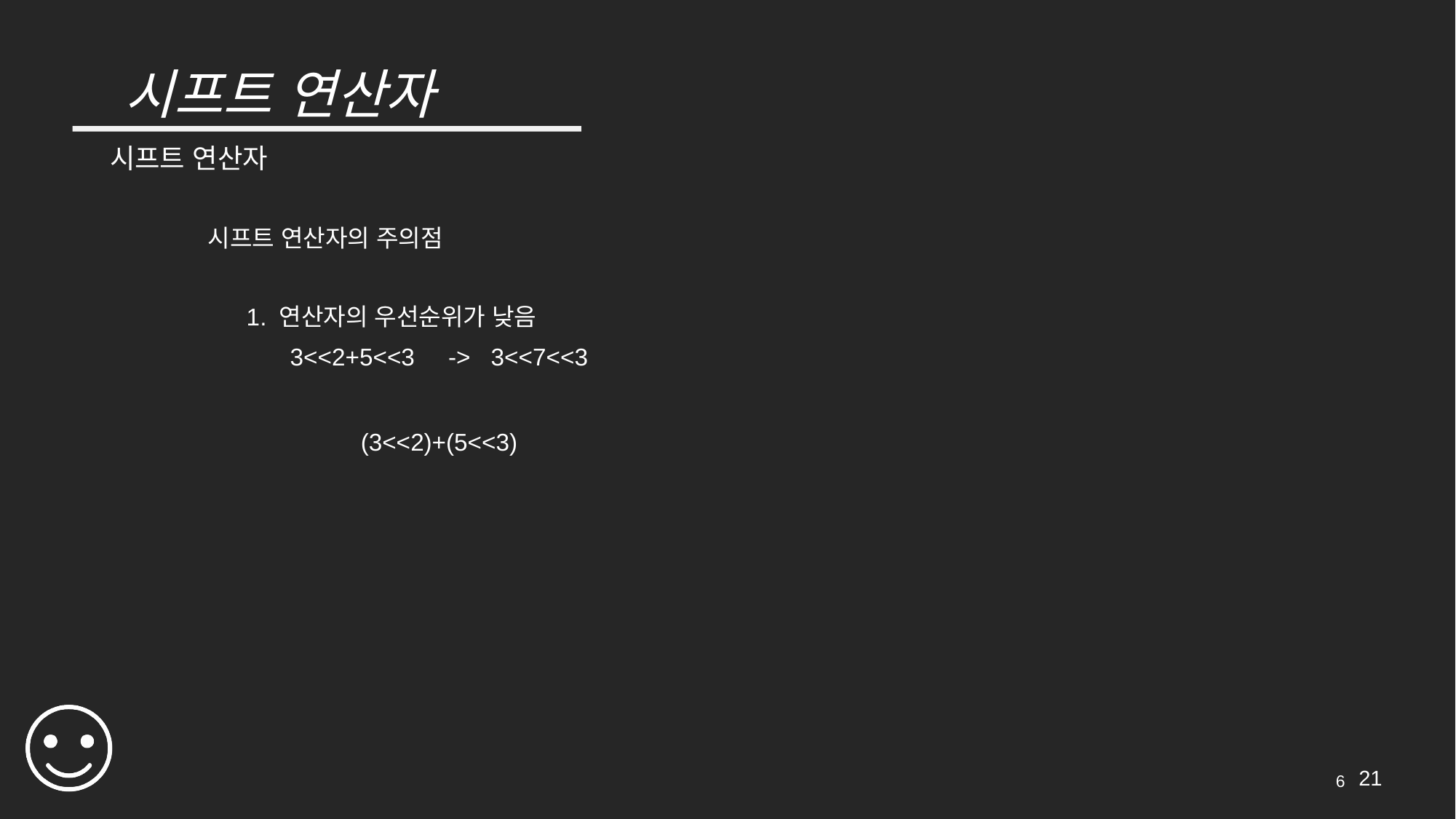

# 시프트 연산자

시프트 연산자
시프트 연산자의 주의점
1. 연산자의 우선순위가 낮음
3<<2+5<<3     ->   3<<7<<3
(3<<2)+(5<<3)
6